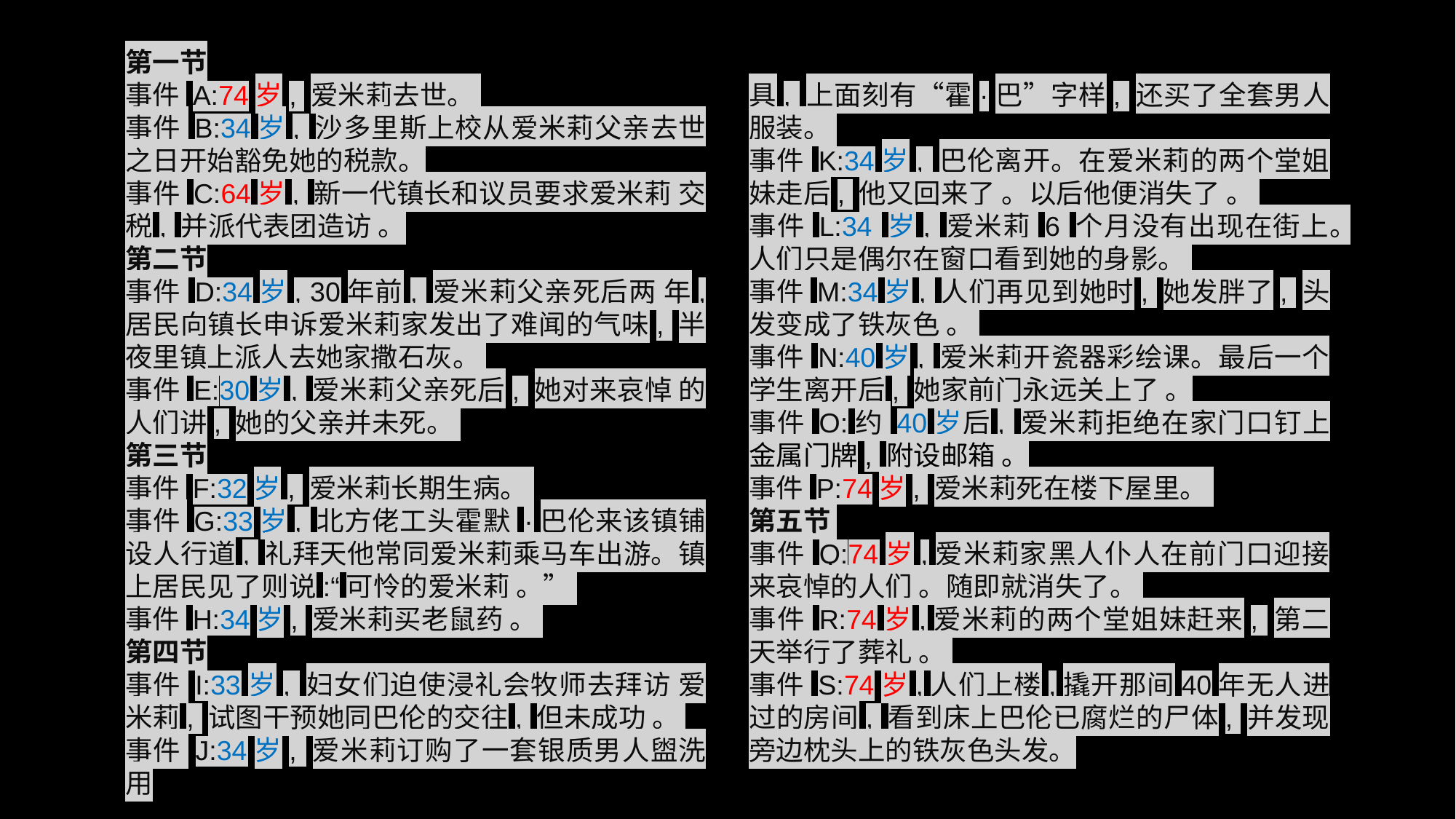

第一节
事件 A:74岁, 爱米莉去世。
事件 B:34岁, 沙多里斯上校从爱米莉父亲去世之日开始豁免她的税款。
事件 C:64岁, 新一代镇长和议员要求爱米莉 交税, 并派代表团造访 。
第二节
事件 D:34岁, 30年前, 爱米莉父亲死后两 年, 居民向镇长申诉爱米莉家发出了难闻的气味, 半夜里镇上派人去她家撒石灰。
事件 E:30岁, 爱米莉父亲死后, 她对来哀悼 的人们讲, 她的父亲并未死。
第三节
事件 F:32岁, 爱米莉长期生病。
事件 G:33岁, 北方佬工头霍默 ·巴伦来该镇铺设人行道, 礼拜天他常同爱米莉乘马车出游。镇上居民见了则说:“可怜的爱米莉 。”
事件 H:34岁, 爱米莉买老鼠药 。
第四节
事件 I:33岁, 妇女们迫使浸礼会牧师去拜访 爱米莉, 试图干预她同巴伦的交往, 但未成功 。
事件 J:34岁, 爱米莉订购了一套银质男人盥洗用

具, 上面刻有“霍·巴”字样, 还买了全套男人服装。
事件 K:34岁, 巴伦离开。在爱米莉的两个堂姐妹走后, 他又回来了 。以后他便消失了 。
事件 L:34 岁, 爱米莉 6 个月没有出现在街上。人们只是偶尔在窗口看到她的身影。
事件 M:34岁, 人们再见到她时, 她发胖了, 头发变成了铁灰色 。
事件 N:40岁, 爱米莉开瓷器彩绘课。最后一个学生离开后, 她家前门永远关上了 。
事件 O:约 40岁后, 爱米莉拒绝在家门口钉上金属门牌, 附设邮箱 。
事件 P:74岁, 爱米莉死在楼下屋里。
第五节
事件 Q:74岁,爱米莉家黑人仆人在前门口迎接来哀悼的人们 。随即就消失了。
事件 R:74岁,爱米莉的两个堂姐妹赶来, 第二天举行了葬礼 。
事件 S:74岁,人们上楼,撬开那间40年无人进过的房间, 看到床上巴伦已腐烂的尸体, 并发现旁边枕头上的铁灰色头发。